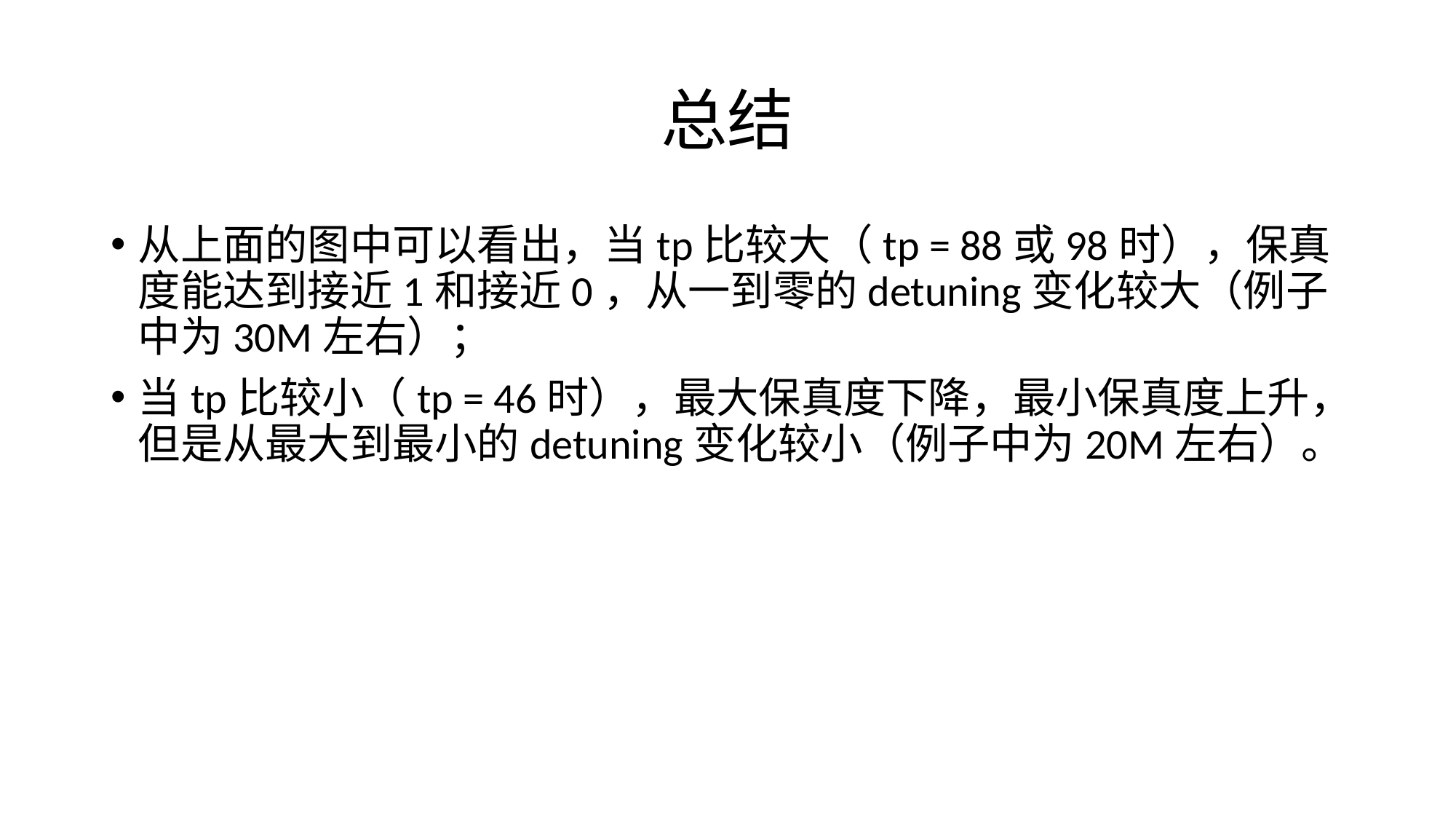

# 总结
从上面的图中可以看出，当tp比较大（tp = 88或98时），保真度能达到接近1和接近0，从一到零的detuning变化较大（例子中为30M左右）；
当tp比较小（tp = 46时），最大保真度下降，最小保真度上升，但是从最大到最小的detuning变化较小（例子中为20M左右）。